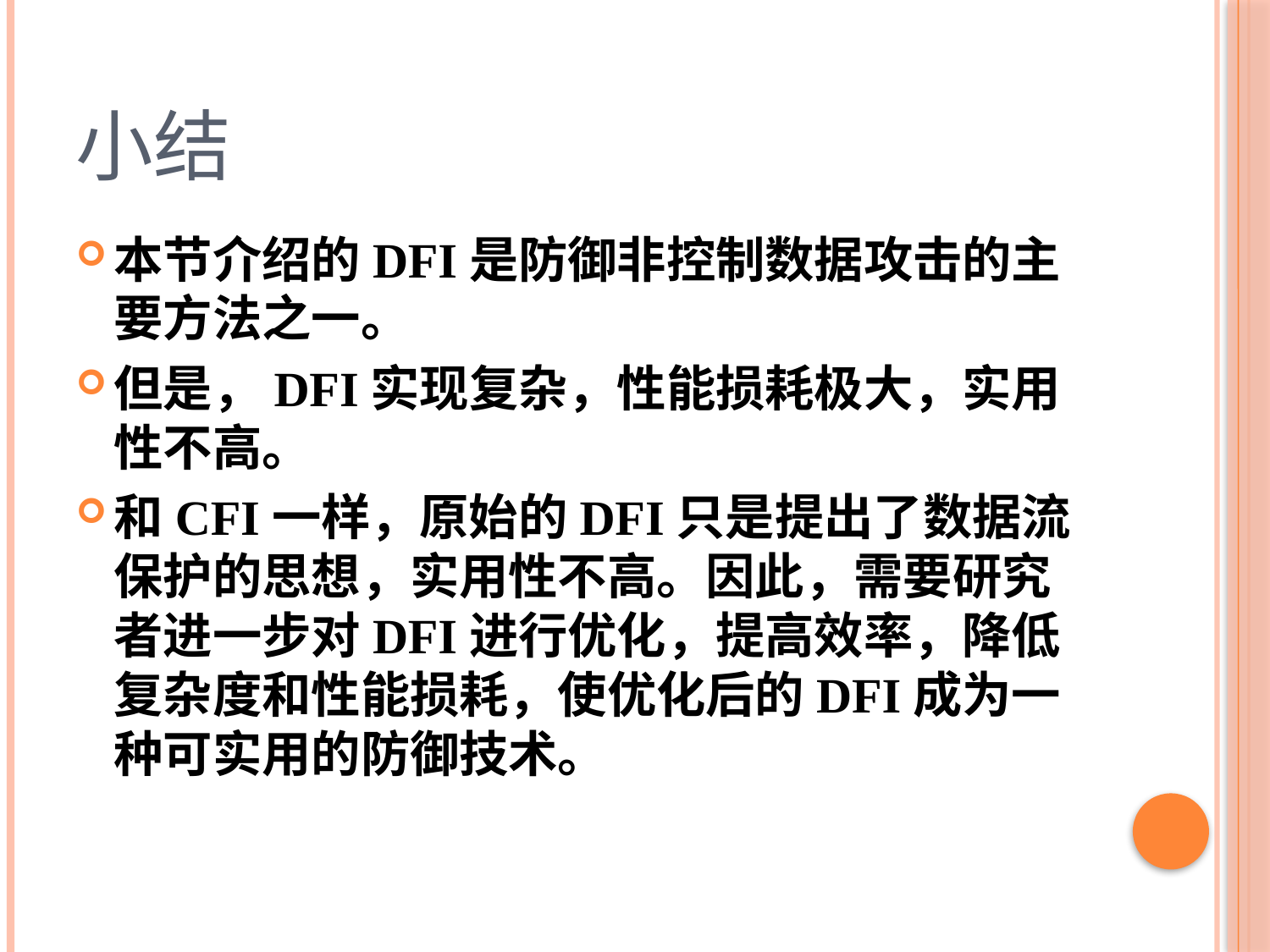

# 小结
本节介绍的DFI是防御非控制数据攻击的主要方法之一。
但是，DFI实现复杂，性能损耗极大，实用性不高。
和CFI一样，原始的DFI只是提出了数据流保护的思想，实用性不高。因此，需要研究者进一步对DFI进行优化，提高效率，降低复杂度和性能损耗，使优化后的DFI成为一种可实用的防御技术。